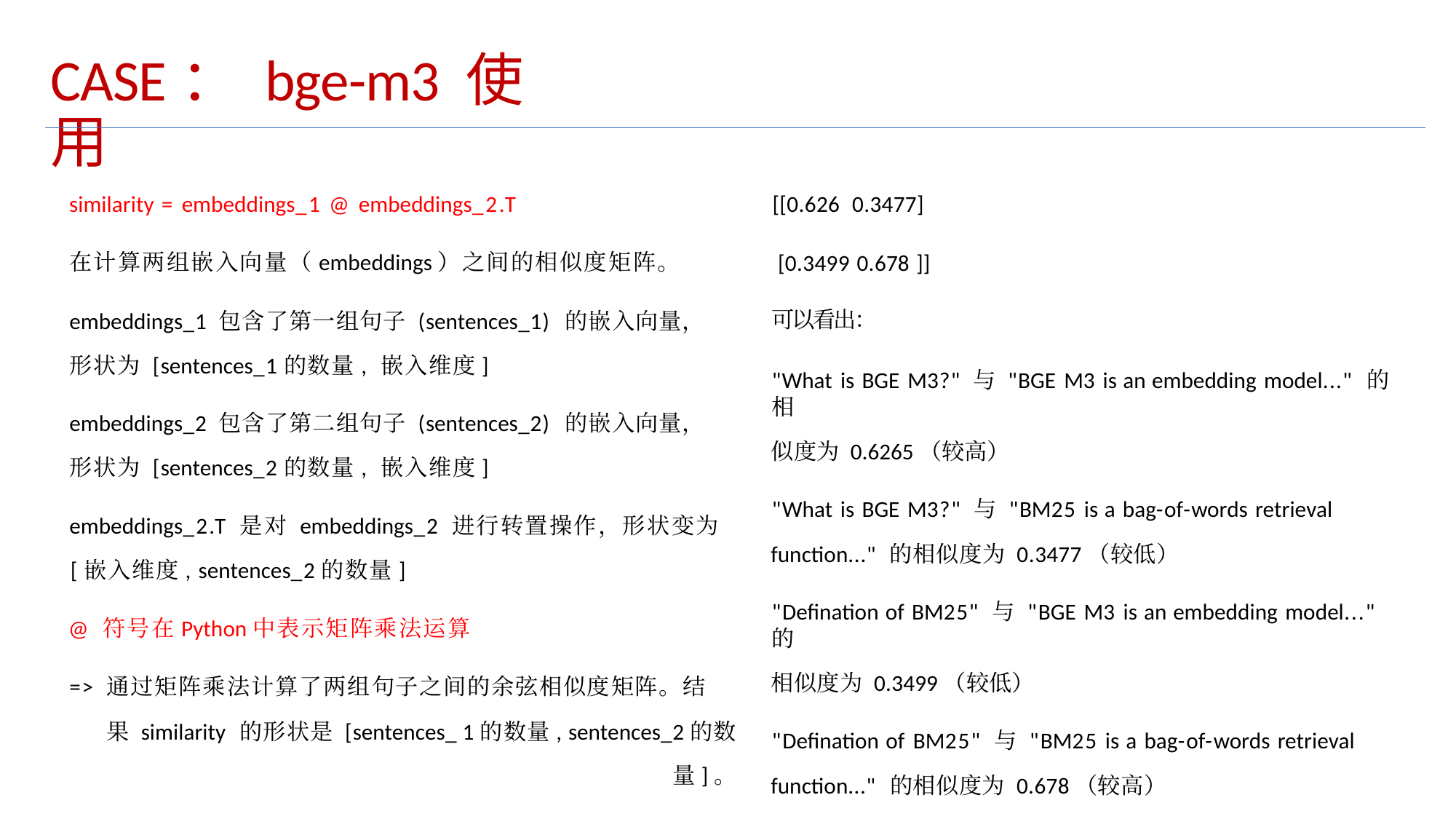

CASE： bge-m3 使用

similarity = embeddings_1 @ embeddings_2.T

在计算两组嵌入向量（embeddings）之间的相似度矩阵。

embeddings_1 包含了第一组句子 (sentences_1) 的嵌入向量，
形状为 [sentences_1的数量, 嵌入维度]

embeddings_2 包含了第二组句子 (sentences_2) 的嵌入向量，
形状为 [sentences_2的数量, 嵌入维度]

embeddings_2.T 是对 embeddings_2 进行转置操作，形状变为
[嵌入维度, sentences_2的数量]

@ 符号在Python中表示矩阵乘法运算

=> 通过矩阵乘法计算了两组句子之间的余弦相似度矩阵。结
果 similarity 的形状是 [sentences_ 1的数量, sentences_2的数量]。

[[0.626  0.3477]

[0.3499 0.678 ]]
可以看出：

"What is BGE M3?" 与 "BGE M3 is an embedding model..." 的相
似度为 0.6265（较高）

"What is BGE M3?" 与 "BM25 is a bag-of-words retrieval
function..." 的相似度为 0.3477（较低）

"Defination of BM25" 与 "BGE M3 is an embedding model..." 的
相似度为 0.3499（较低）

"Defination of BM25" 与 "BM25 is a bag-of-words retrieval
function..." 的相似度为 0.678（较高）